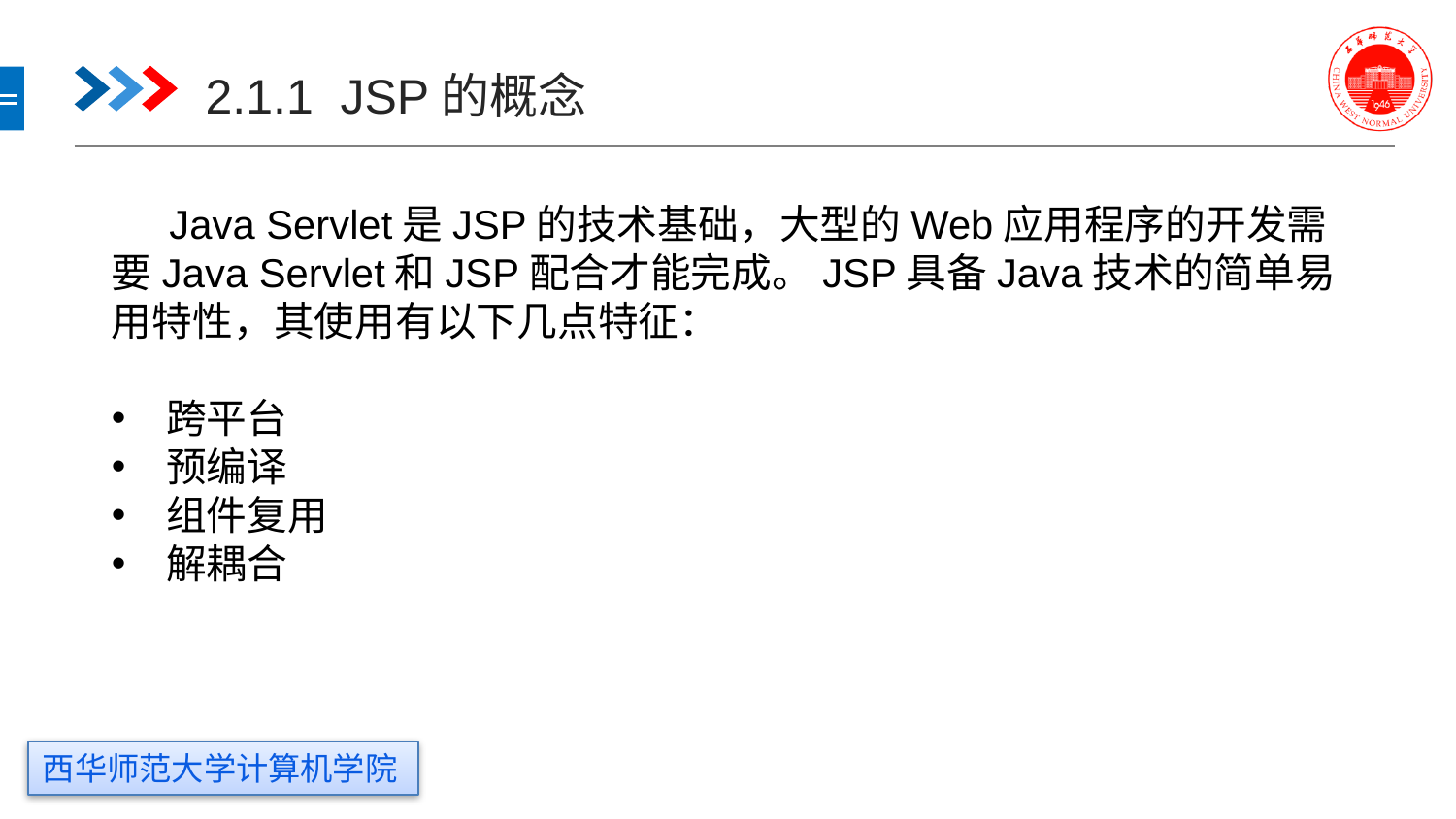

# 2.1.1  JSP的概念
Java Servlet是JSP的技术基础，大型的Web应用程序的开发需要Java Servlet和JSP配合才能完成。JSP具备Java技术的简单易用特性，其使用有以下几点特征：

跨平台
预编译
组件复用
解耦合